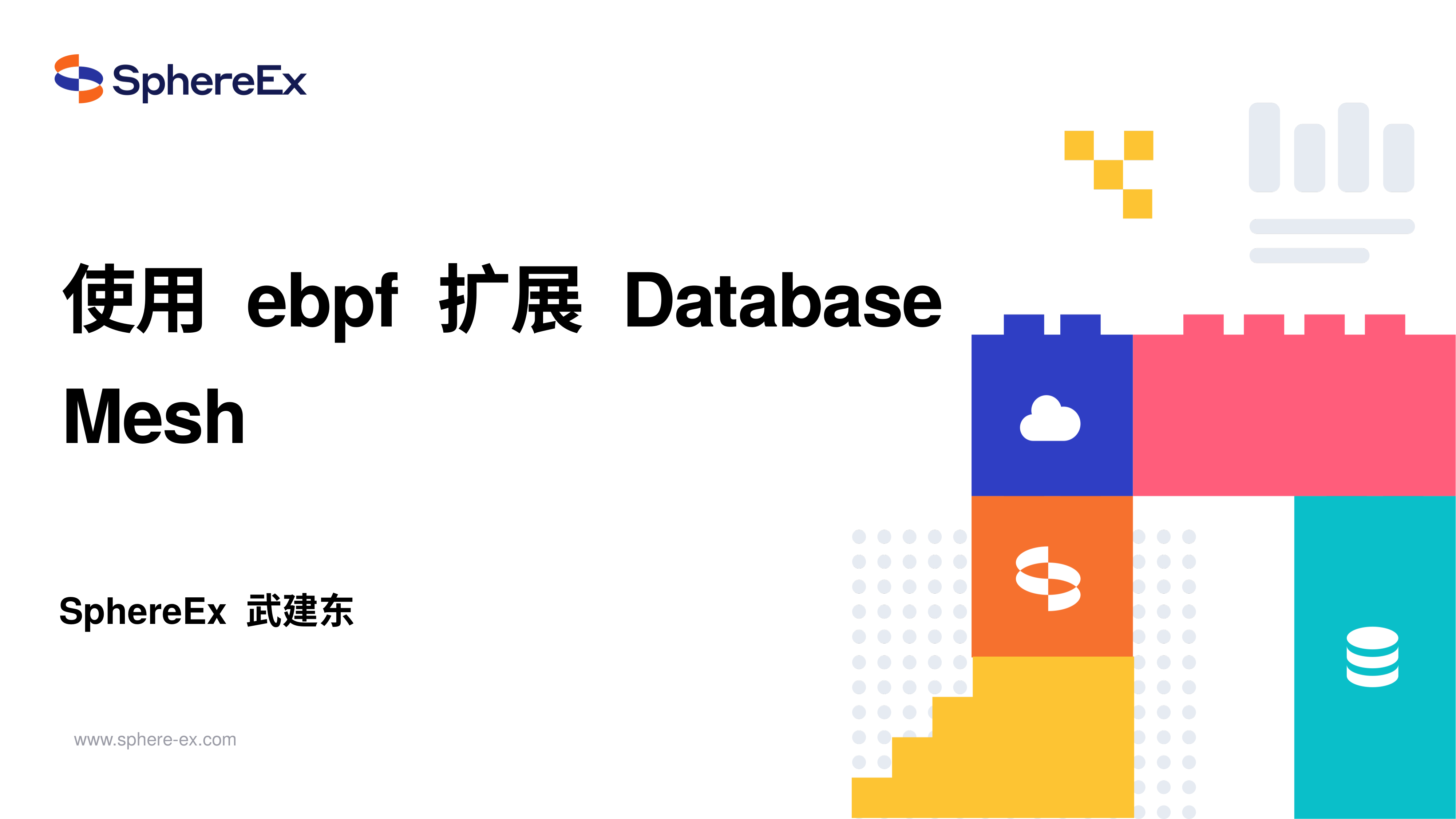

# 使用 ebpf 扩展 Database Mesh
SphereEx 武建东